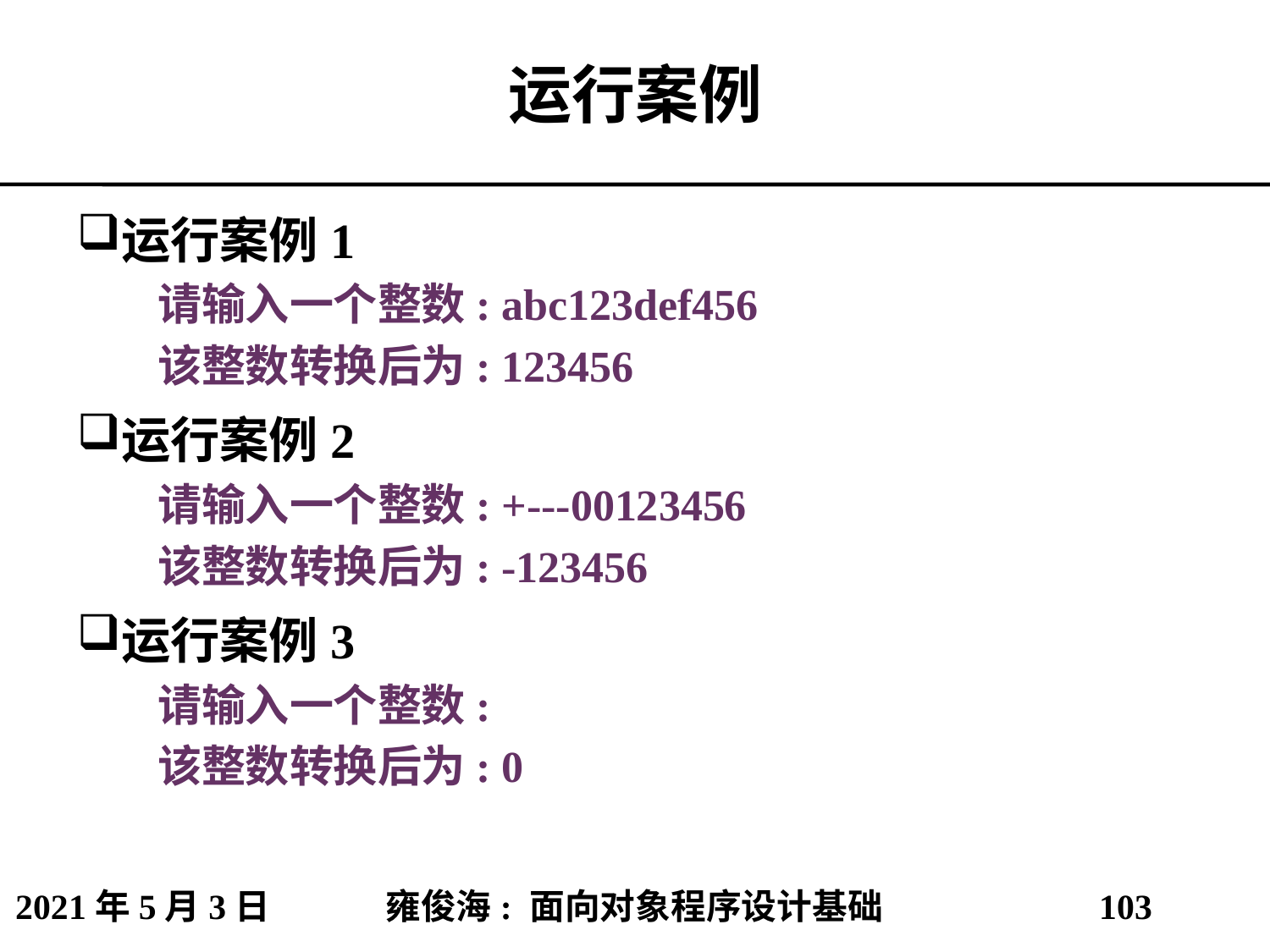

# 运行案例

运行案例1
请输入一个整数: abc123def456
该整数转换后为: 123456
运行案例2
请输入一个整数: +---00123456
该整数转换后为: -123456
运行案例3
请输入一个整数:
该整数转换后为: 0
2021年5月3日
雍俊海: 面向对象程序设计基础
103